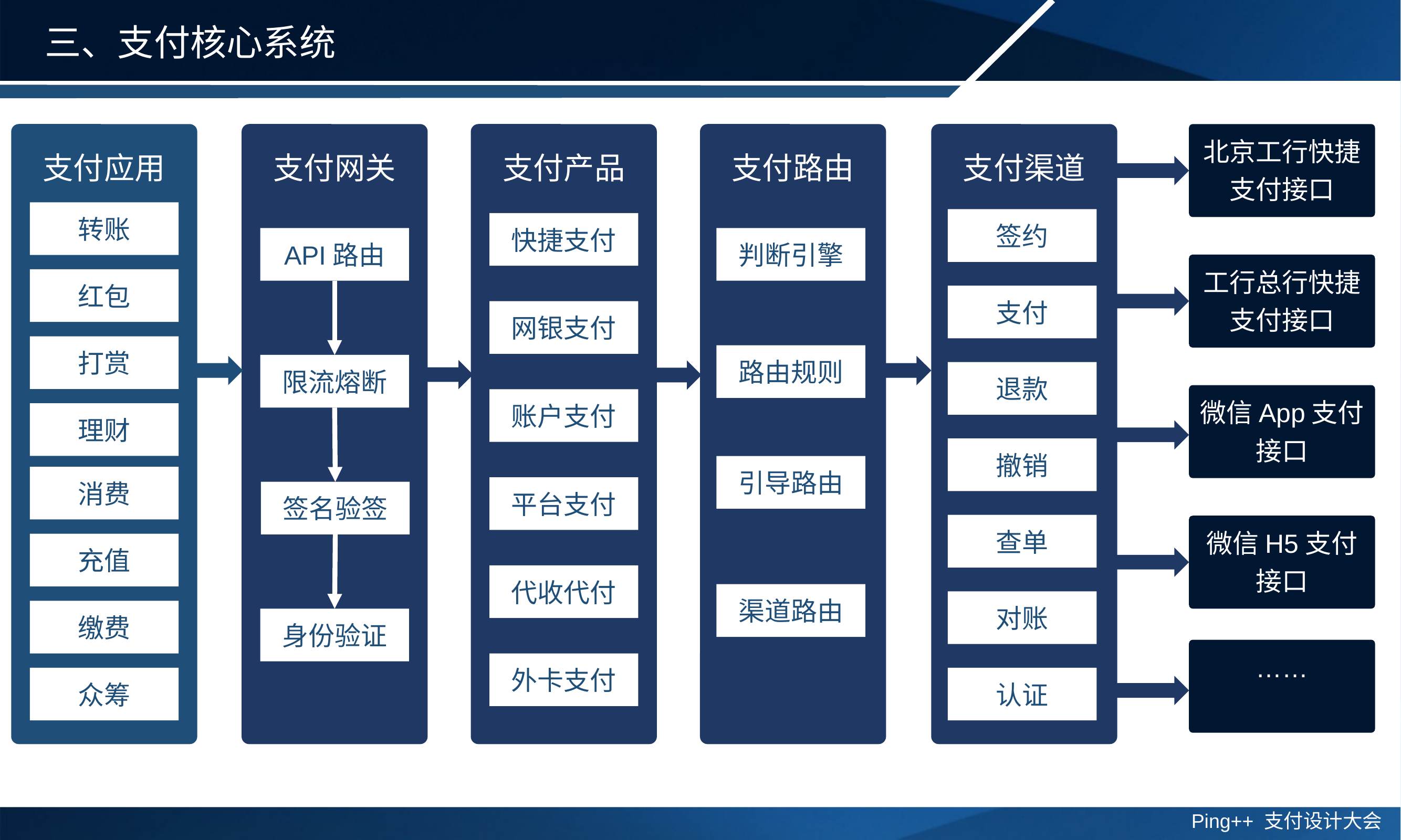

# 三、支付核心系统
支付应用
支付网关
支付产品
支付路由
支付渠道
北京工行快捷支付接口

转账
签约
快捷支付
API路由
判断引擎
工行总行快捷支付接口
红包
支付

网银支付
打赏
路由规则
限流熔断

退款
微信App支付接口
账户支付
理财

撤销
引导路由
消费
平台支付
签名验签
查单
微信H5支付
接口
充值

代收代付
渠道路由
对账
缴费
身份验证
……
外卡支付
众筹
认证

Ping++ 支付设计大会